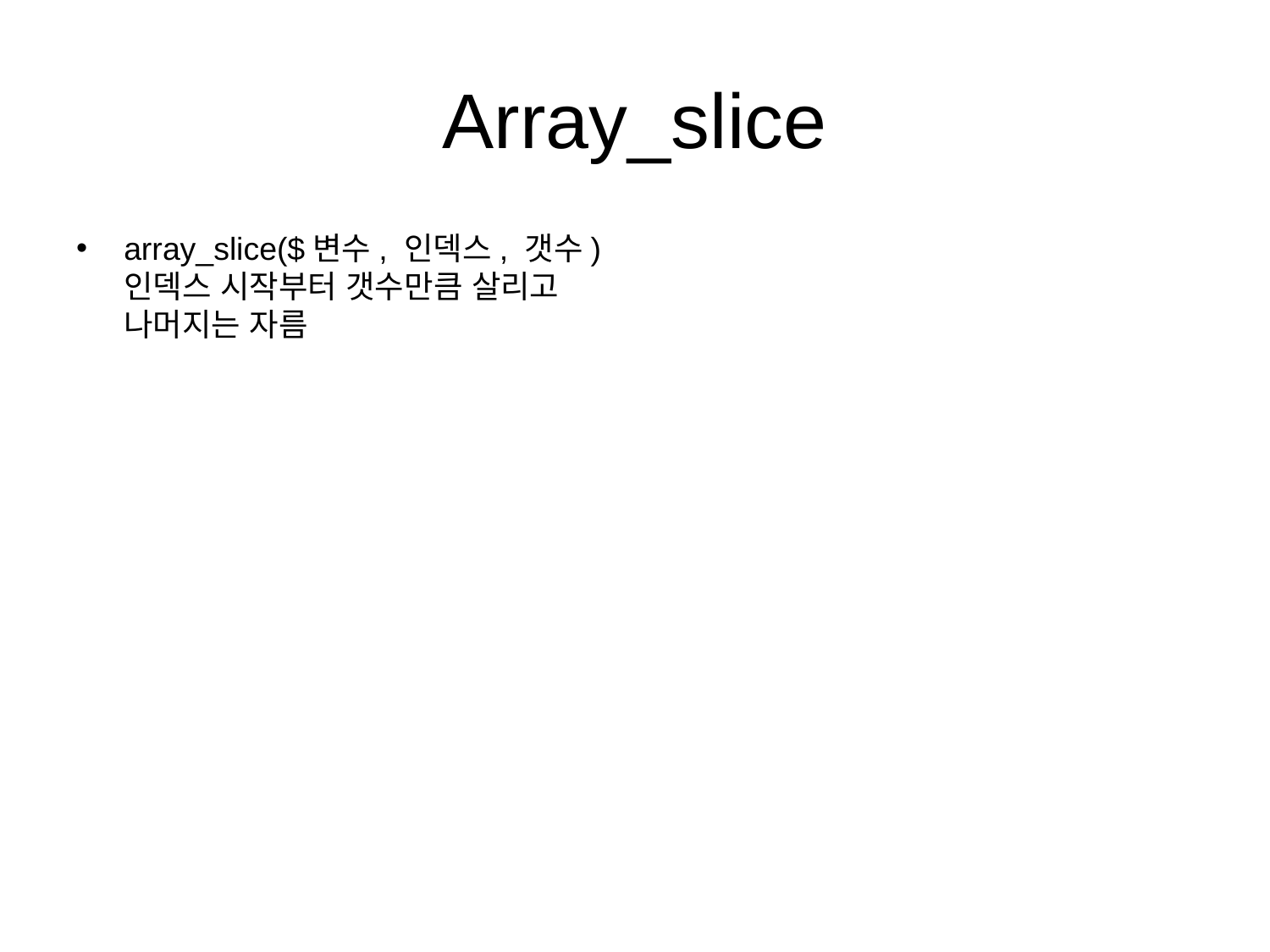

# Array_slice
array_slice($변수, 인덱스, 갯수)
인덱스 시작부터 갯수만큼 살리고 나머지는 자름